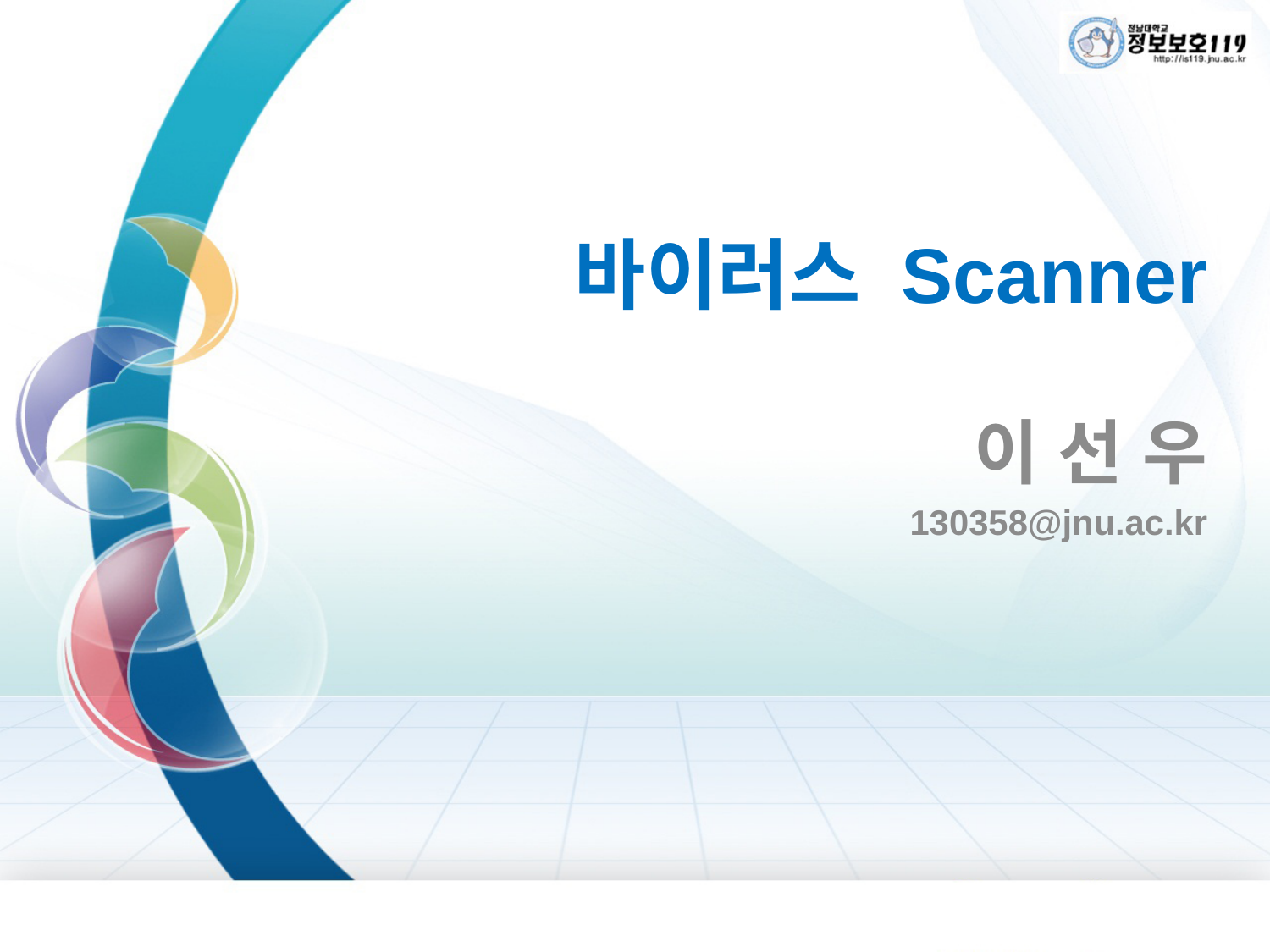

# 바이러스 Scanner

 이 선 우
130358@jnu.ac.kr